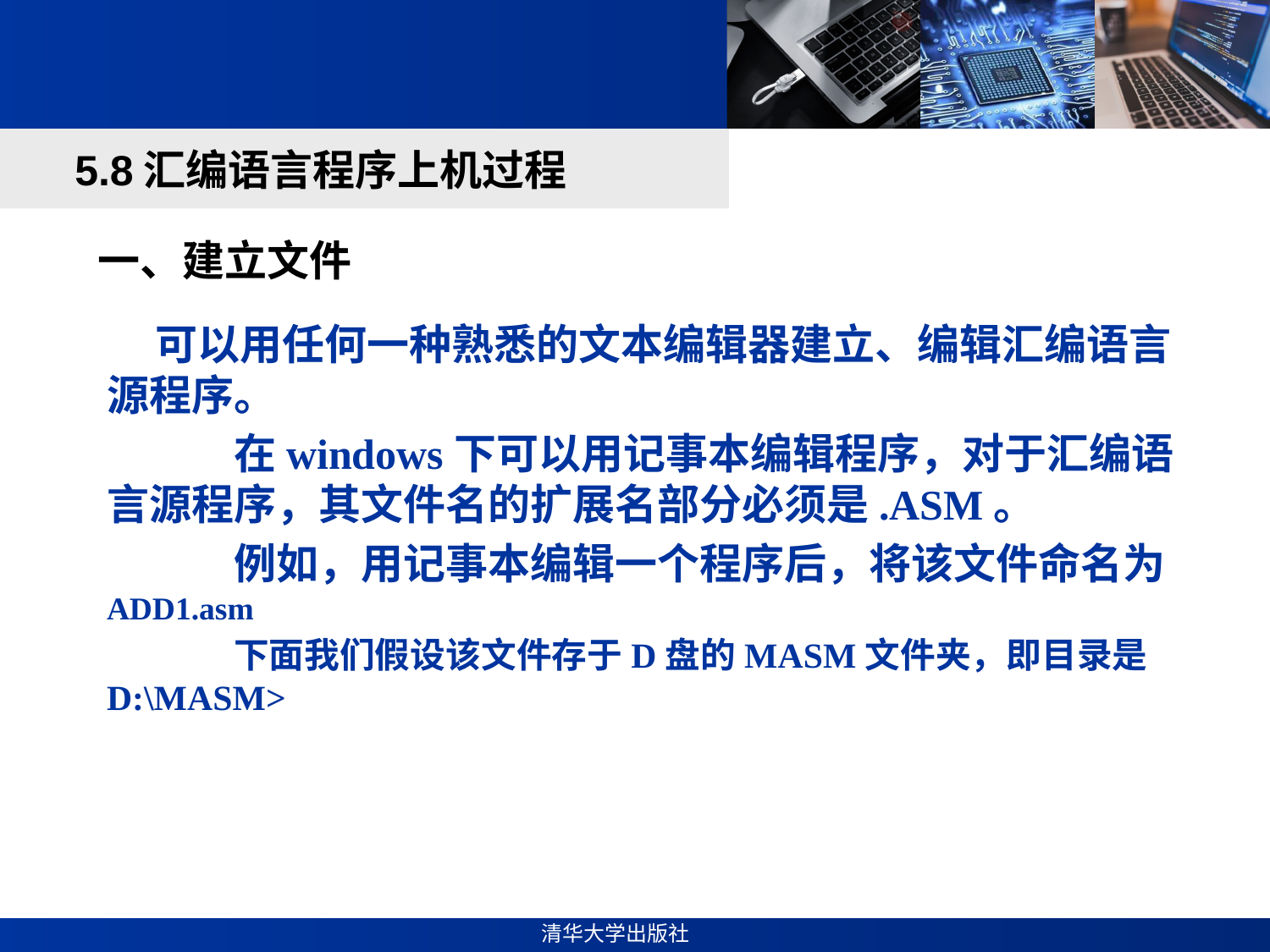

#
5.8汇编语言程序上机过程

一、建立文件
    可以用任何一种熟悉的文本编辑器建立、编辑汇编语言源程序。
 	在windows下可以用记事本编辑程序，对于汇编语言源程序，其文件名的扩展名部分必须是.ASM。
	例如，用记事本编辑一个程序后，将该文件命名为ADD1.asm
	下面我们假设该文件存于D盘的MASM文件夹，即目录是D:\MASM>